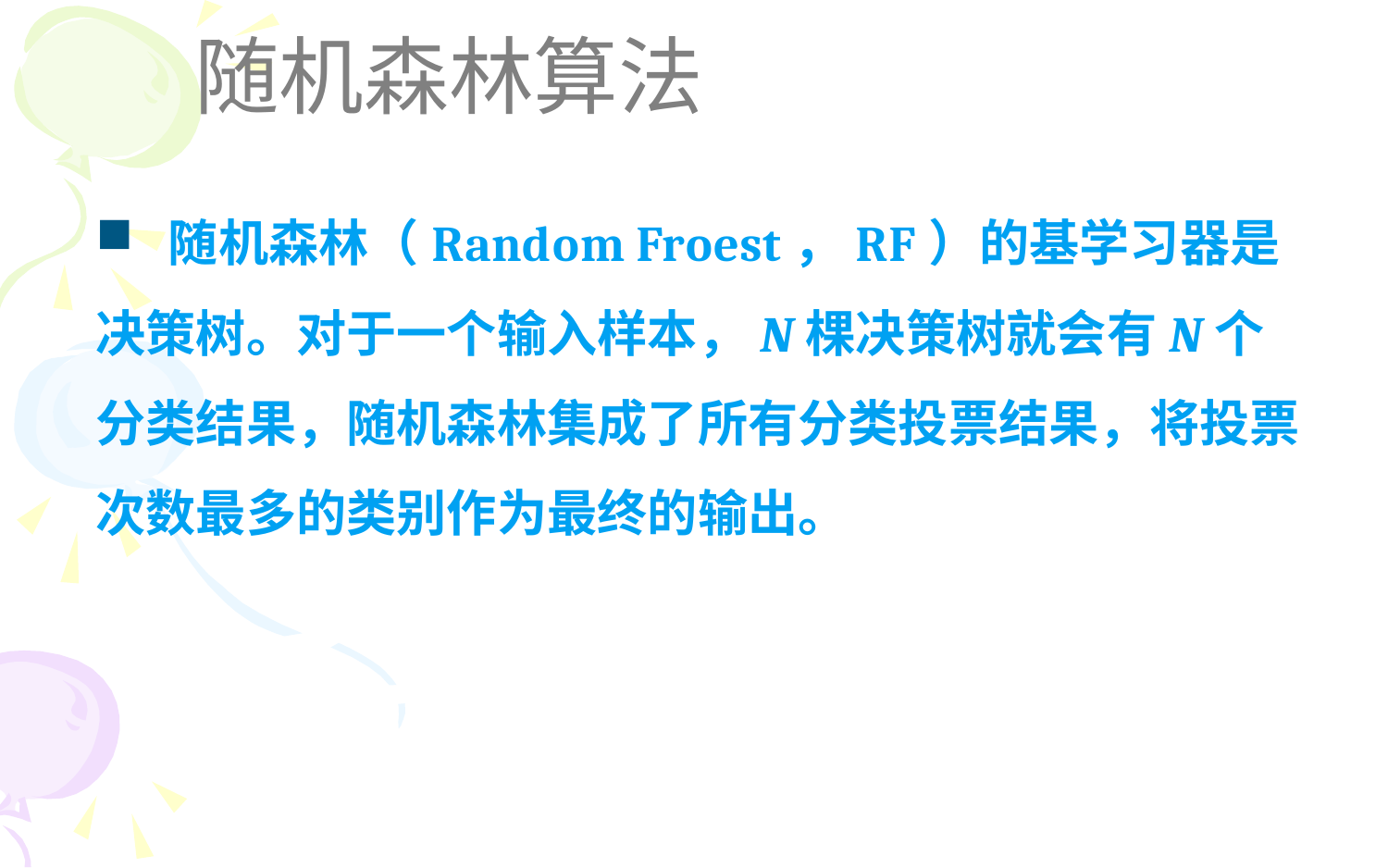

# 随机森林算法
  随机森林（Random Froest，RF）的基学习器是决策树。对于一个输入样本，N棵决策树就会有N个分类结果，随机森林集成了所有分类投票结果，将投票次数最多的类别作为最终的输出。